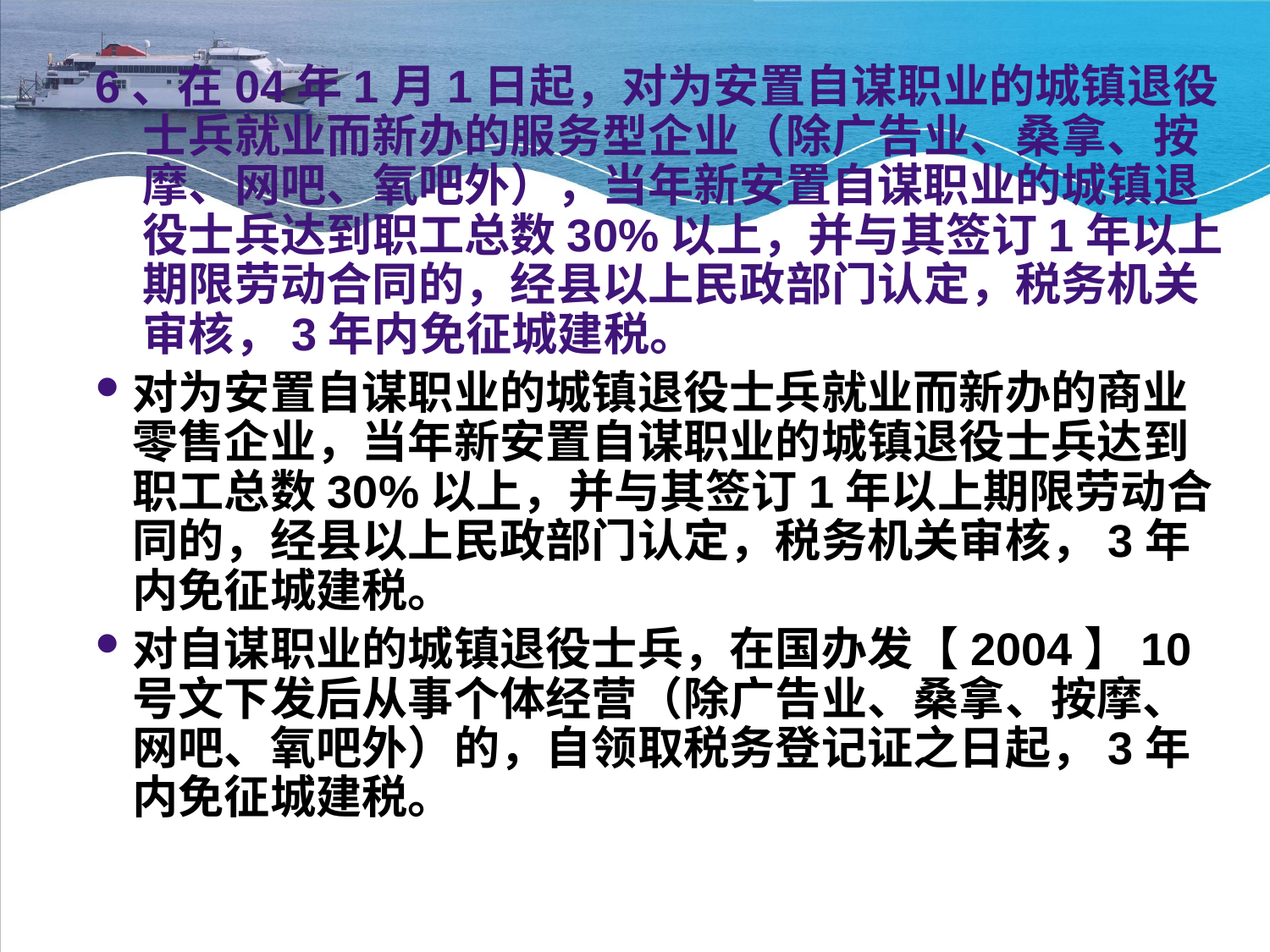

6、在04年1月1日起，对为安置自谋职业的城镇退役士兵就业而新办的服务型企业（除广告业、桑拿、按摩、网吧、氧吧外），当年新安置自谋职业的城镇退役士兵达到职工总数30%以上，并与其签订1年以上期限劳动合同的，经县以上民政部门认定，税务机关审核，3年内免征城建税。
对为安置自谋职业的城镇退役士兵就业而新办的商业零售企业，当年新安置自谋职业的城镇退役士兵达到职工总数30%以上，并与其签订1年以上期限劳动合同的，经县以上民政部门认定，税务机关审核，3年内免征城建税。
对自谋职业的城镇退役士兵，在国办发【2004】10号文下发后从事个体经营（除广告业、桑拿、按摩、网吧、氧吧外）的，自领取税务登记证之日起，3年内免征城建税。